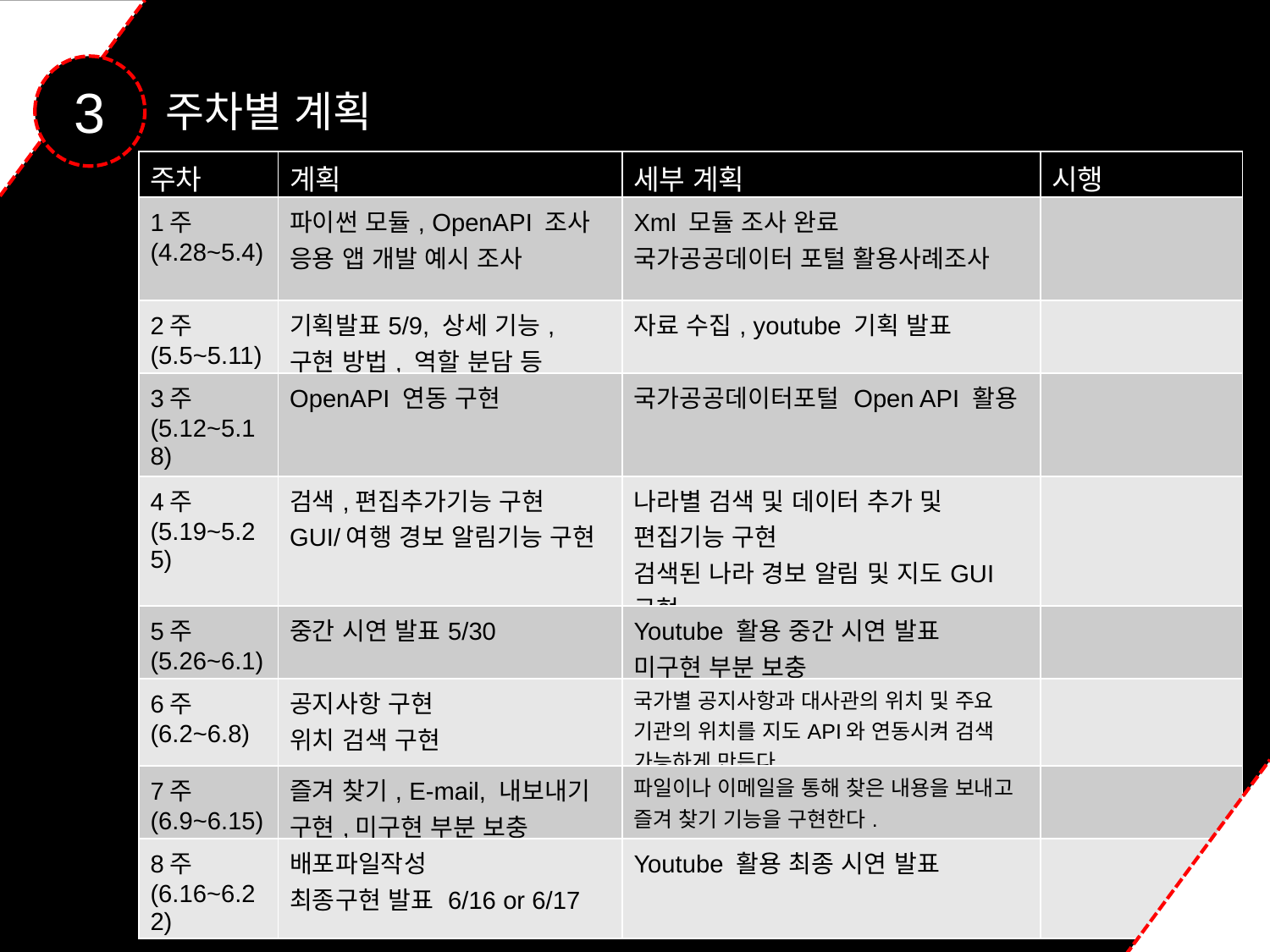

3
주차별 계획
| 주차 | 계획 | 세부 계획 | 시행 |
| --- | --- | --- | --- |
| 1주 (4.28~5.4) | 파이썬 모듈, OpenAPI 조사 응용 앱 개발 예시 조사 | Xml 모듈 조사 완료 국가공공데이터 포털 활용사례조사 |  |
| 2주 (5.5~5.11) | 기획발표5/9, 상세 기능, 구현 방법, 역할 분담 등 | 자료 수집, youtube 기획 발표 |  |
| 3주 (5.12~5.18) | OpenAPI 연동 구현 | 국가공공데이터포털 Open API 활용 |  |
| 4주 (5.19~5.25) | 검색,편집추가기능 구현 GUI/여행 경보 알림기능 구현 | 나라별 검색 및 데이터 추가 및 편집기능 구현 검색된 나라 경보 알림 및 지도GUI구현 |  |
| 5주 (5.26~6.1) | 중간 시연 발표5/30 | Youtube 활용 중간 시연 발표 미구현 부분 보충 |  |
| 6주 (6.2~6.8) | 공지사항 구현 위치 검색 구현 | 국가별 공지사항과 대사관의 위치 및 주요 기관의 위치를 지도API와 연동시켜 검색 가능하게 만든다. |  |
| 7주 (6.9~6.15) | 즐겨 찾기, E-mail, 내보내기 구현,미구현 부분 보충 | 파일이나 이메일을 통해 찾은 내용을 보내고 즐겨 찾기 기능을 구현한다. |  |
| 8주 (6.16~6.22) | 배포파일작성 최종구현 발표 6/16 or 6/17 | Youtube 활용 최종 시연 발표 |  |